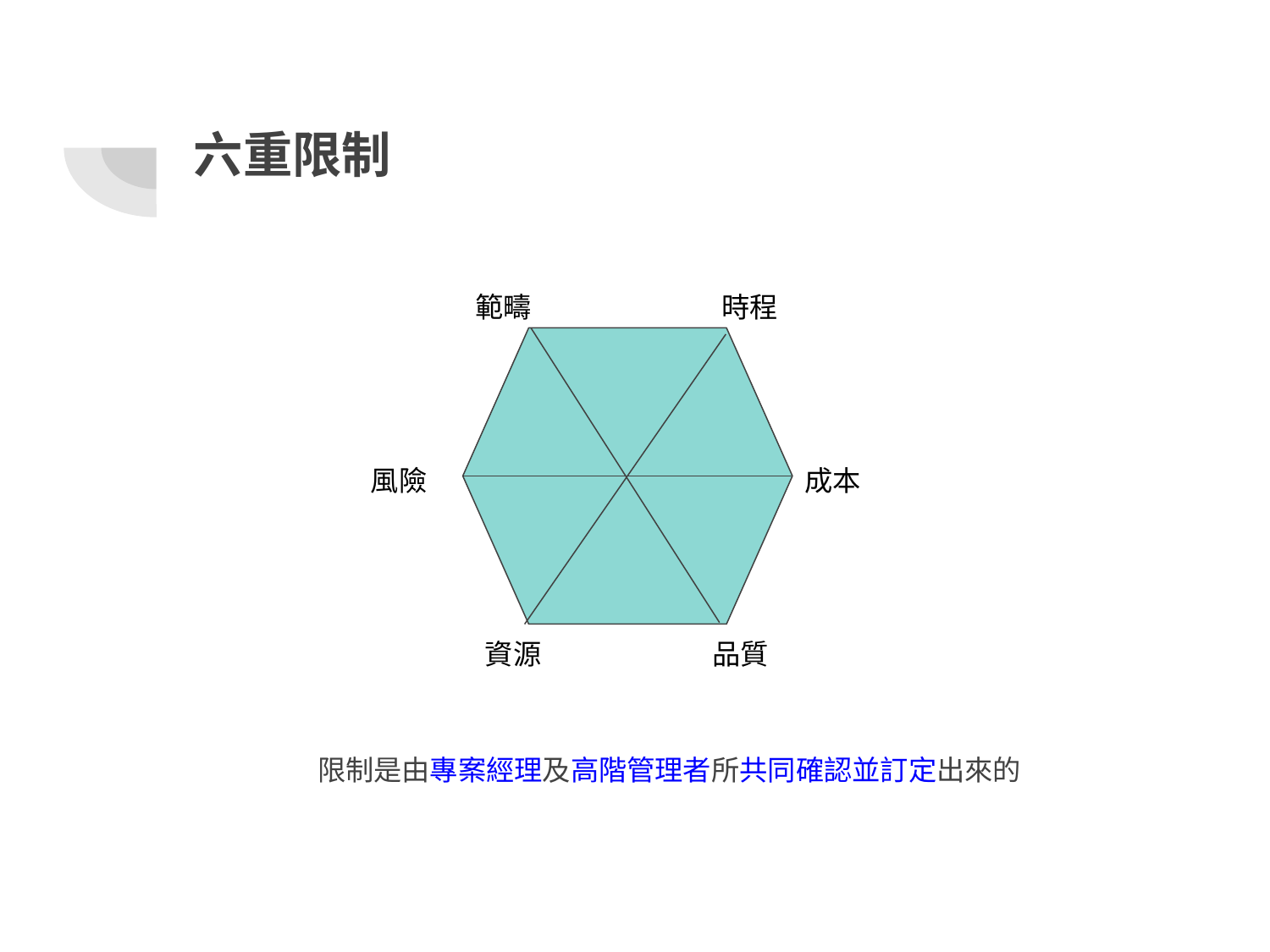

# 六重限制
範疇
時程

風險
成本
資源
品質
限制是由專案經理及高階管理者所共同確認並訂定出來的